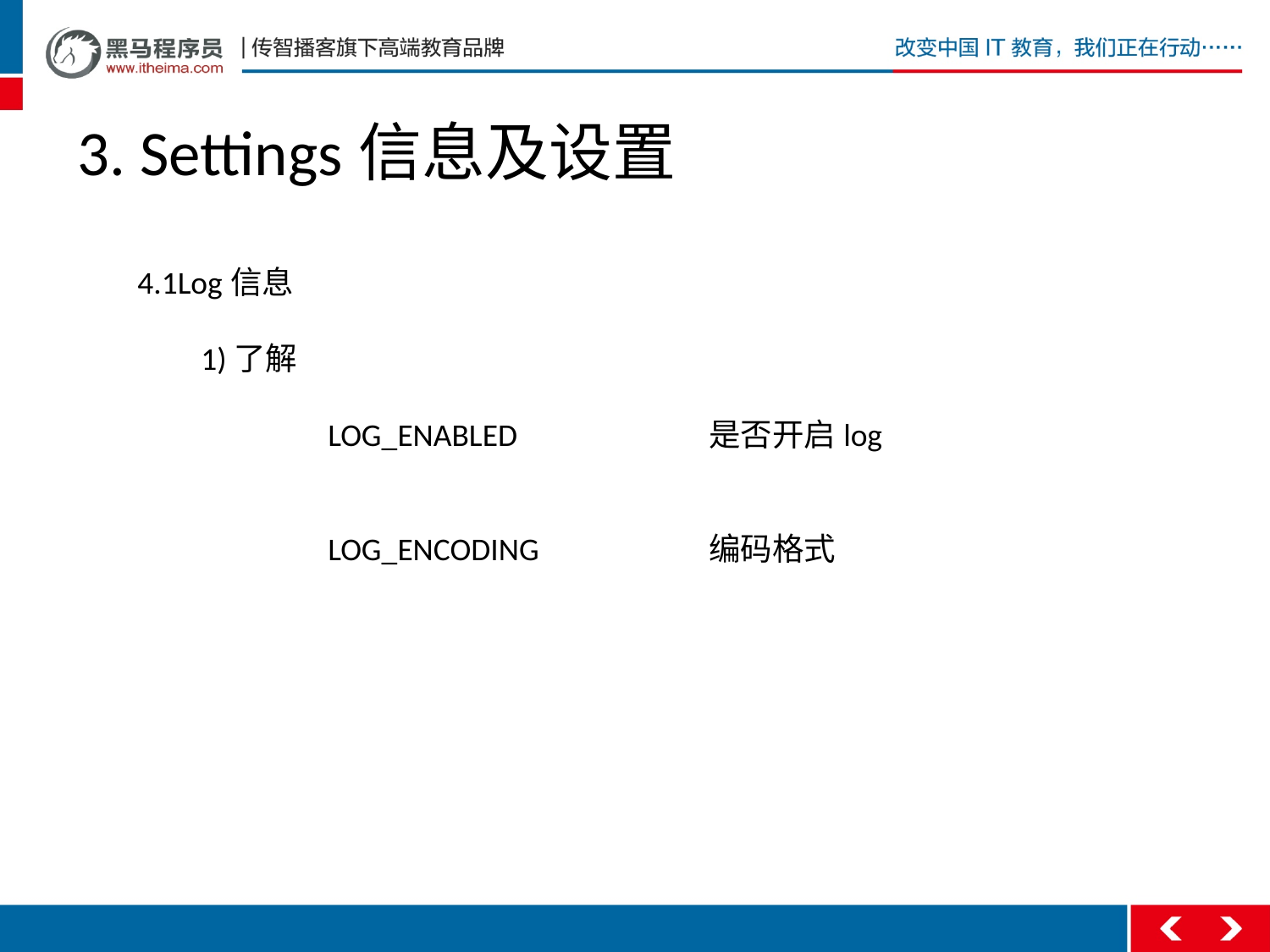

3. Settings信息及设置
4.1Log信息

1)了解

	LOG_ENABLED		是否开启log

	LOG_ENCODING 		编码格式